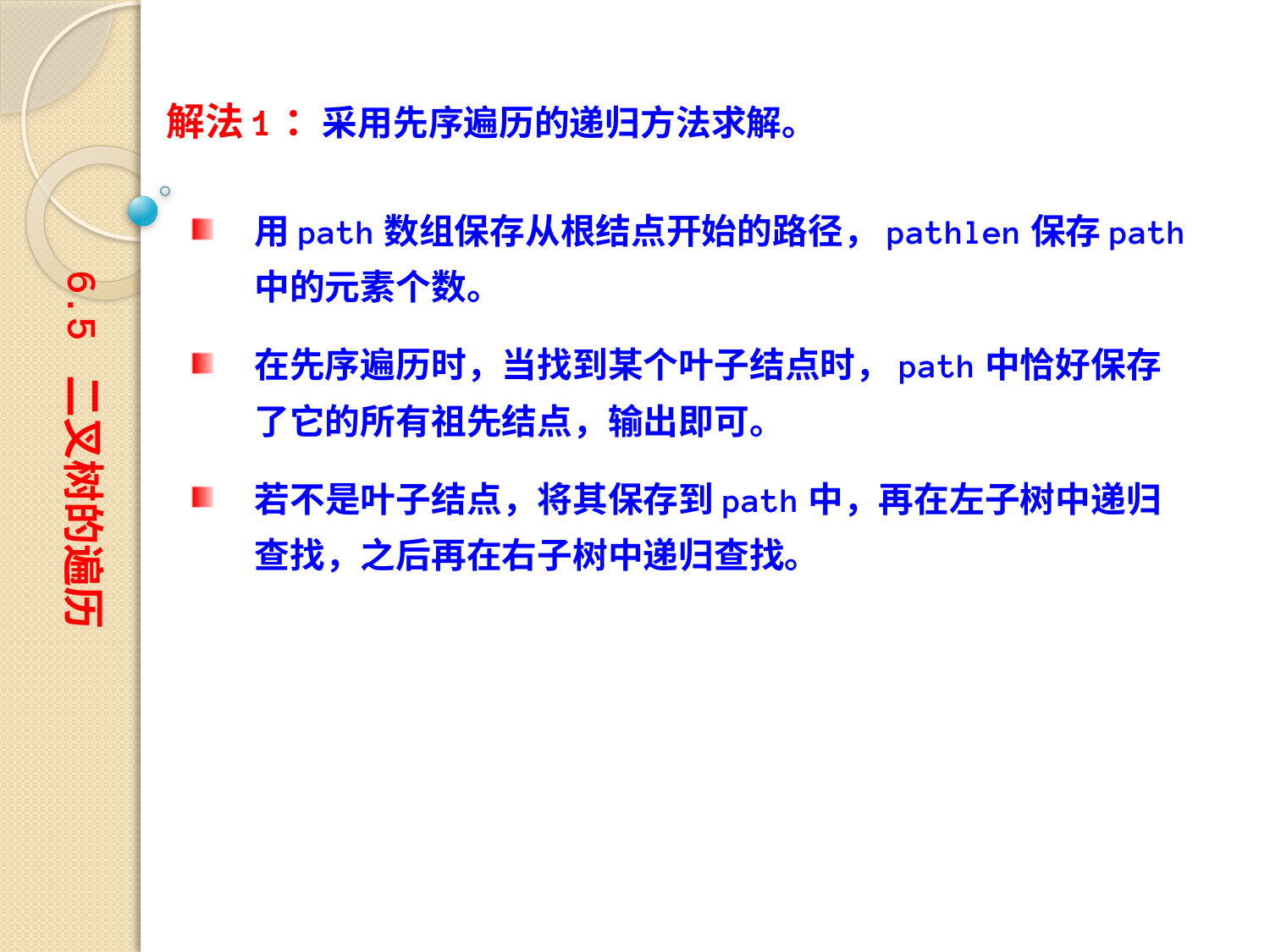

解法1：采用先序遍历的递归方法求解。
用path数组保存从根结点开始的路径，pathlen保存path中的元素个数。
在先序遍历时，当找到某个叶子结点时，path中恰好保存了它的所有祖先结点，输出即可。
若不是叶子结点，将其保存到path中，再在左子树中递归查找，之后再在右子树中递归查找。
6.5 二叉树的遍历